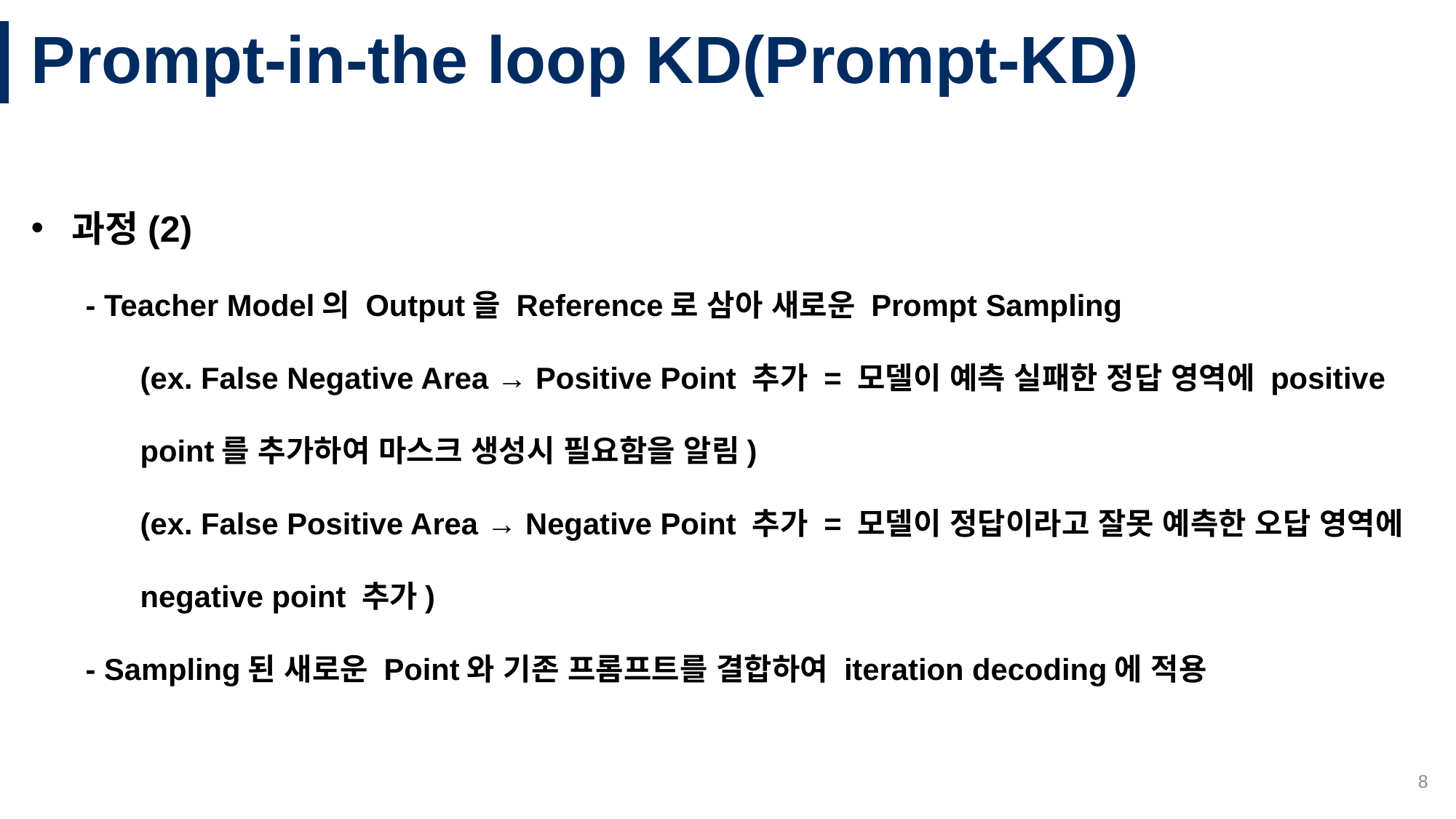

# Prompt-in-the loop KD(Prompt-KD)
과정(2)
- Teacher Model의 Output을 Reference로 삼아 새로운 Prompt Sampling
(ex. False Negative Area → Positive Point 추가 = 모델이 예측 실패한 정답 영역에 positive point를 추가하여 마스크 생성시 필요함을 알림)
(ex. False Positive Area → Negative Point 추가 = 모델이 정답이라고 잘못 예측한 오답 영역에 negative point 추가)
- Sampling된 새로운 Point와 기존 프롬프트를 결합하여 iteration decoding에 적용
8